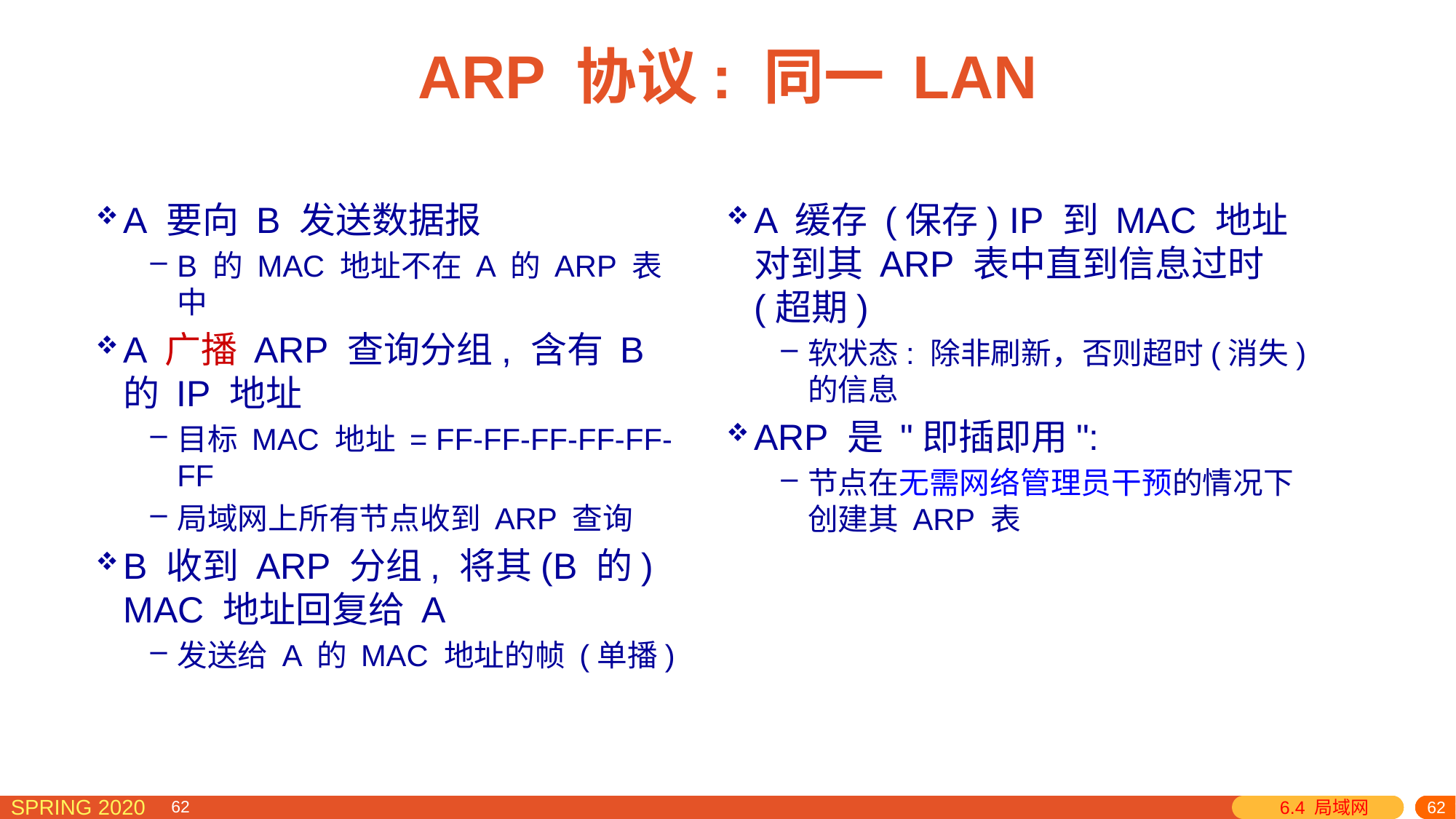

# ARP 协议: 同一 LAN
A 要向 B 发送数据报
B 的 MAC 地址不在 A 的 ARP 表中
A 广播 ARP 查询分组, 含有 B 的 IP 地址
目标 MAC 地址 = FF-FF-FF-FF-FF-FF
局域网上所有节点收到 ARP 查询
B 收到 ARP 分组, 将其(B 的) MAC 地址回复给 A
发送给 A 的 MAC 地址的帧 (单播)

A 缓存 (保存) IP 到 MAC 地址对到其 ARP 表中直到信息过时 (超期)
软状态: 除非刷新，否则超时(消失)的信息
ARP 是 "即插即用":
节点在无需网络管理员干预的情况下创建其 ARP 表
6.4 局域网